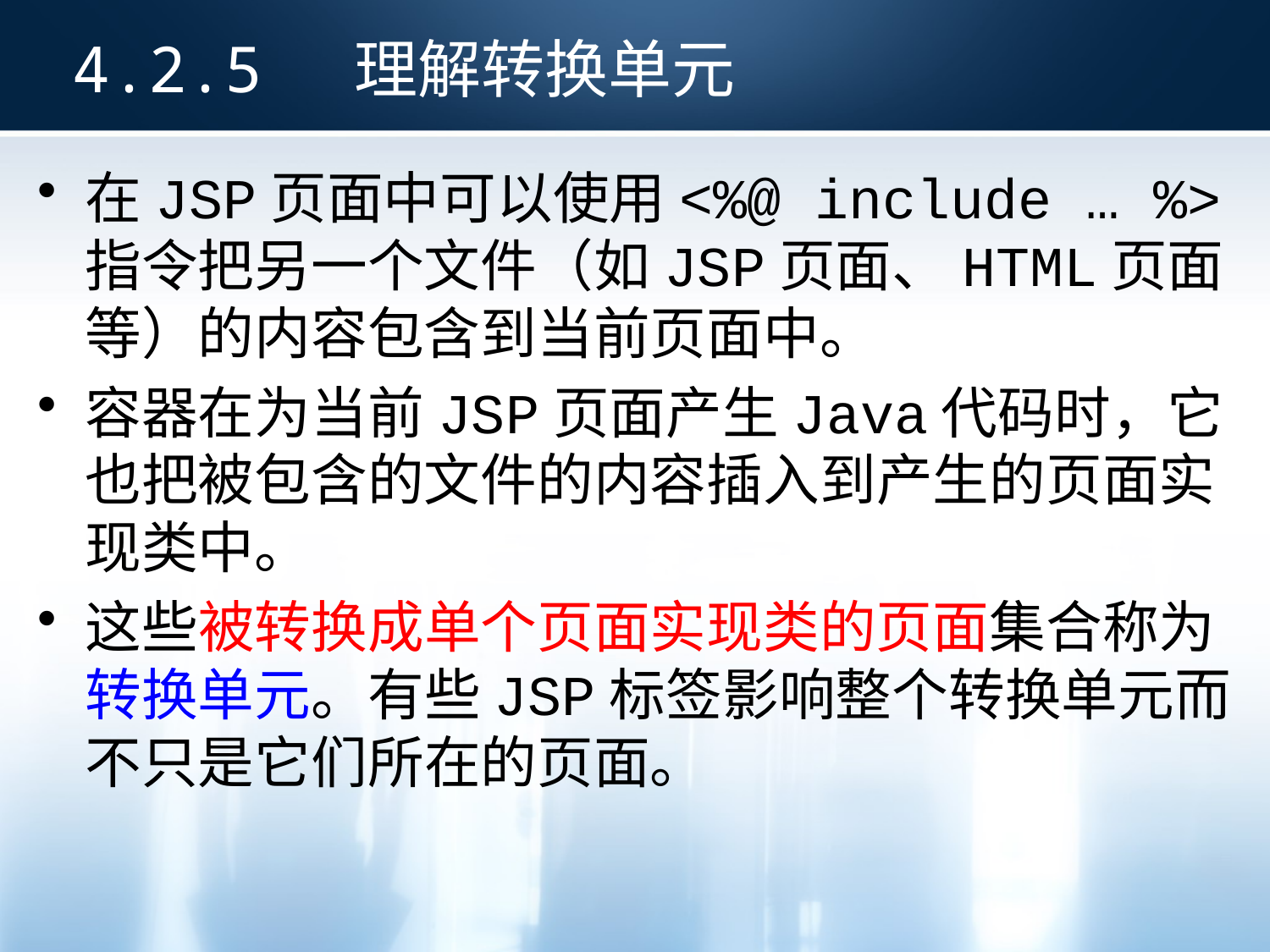

4.2.5  理解转换单元
在JSP页面中可以使用<%@ include … %>指令把另一个文件（如JSP页面、HTML页面等）的内容包含到当前页面中。
容器在为当前JSP页面产生Java代码时，它也把被包含的文件的内容插入到产生的页面实现类中。
这些被转换成单个页面实现类的页面集合称为转换单元。有些JSP标签影响整个转换单元而不只是它们所在的页面。